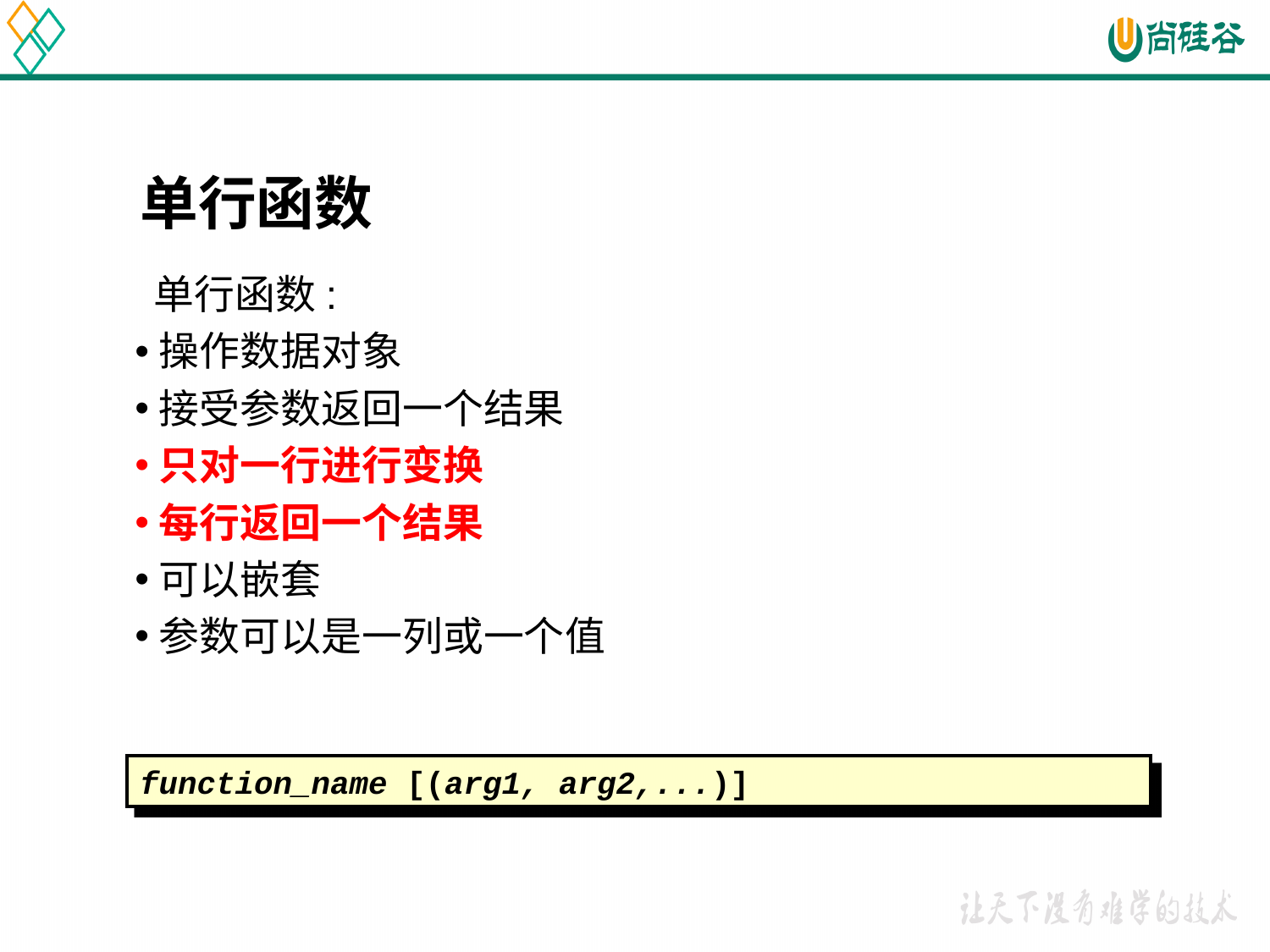

单行函数
 单行函数:
操作数据对象
接受参数返回一个结果
只对一行进行变换
每行返回一个结果
可以嵌套
参数可以是一列或一个值
function_name [(arg1, arg2,...)]